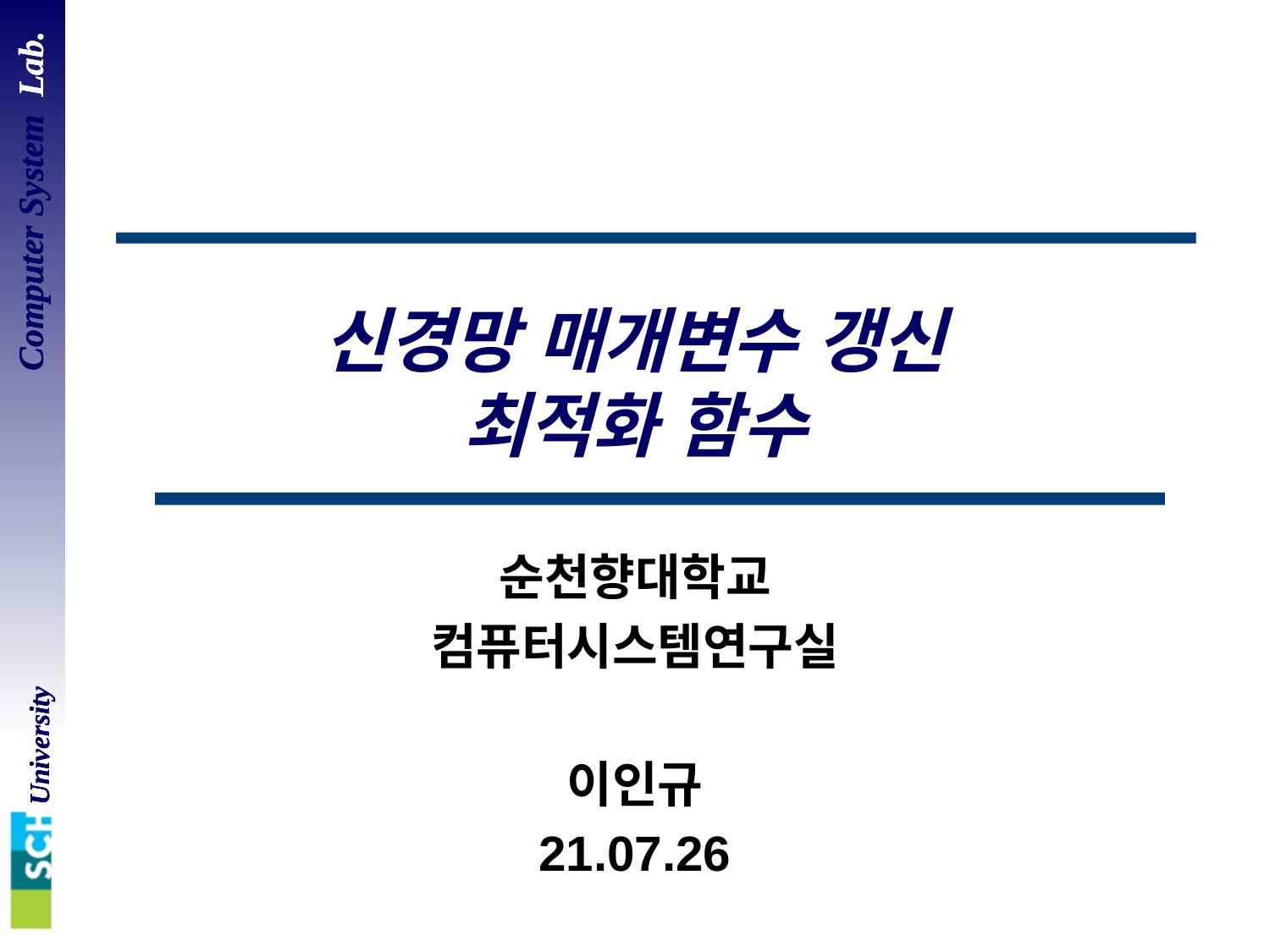

# 신경망 매개변수 갱신 최적화 함수
순천향대학교
컴퓨터시스템연구실

이인규
21.07.26